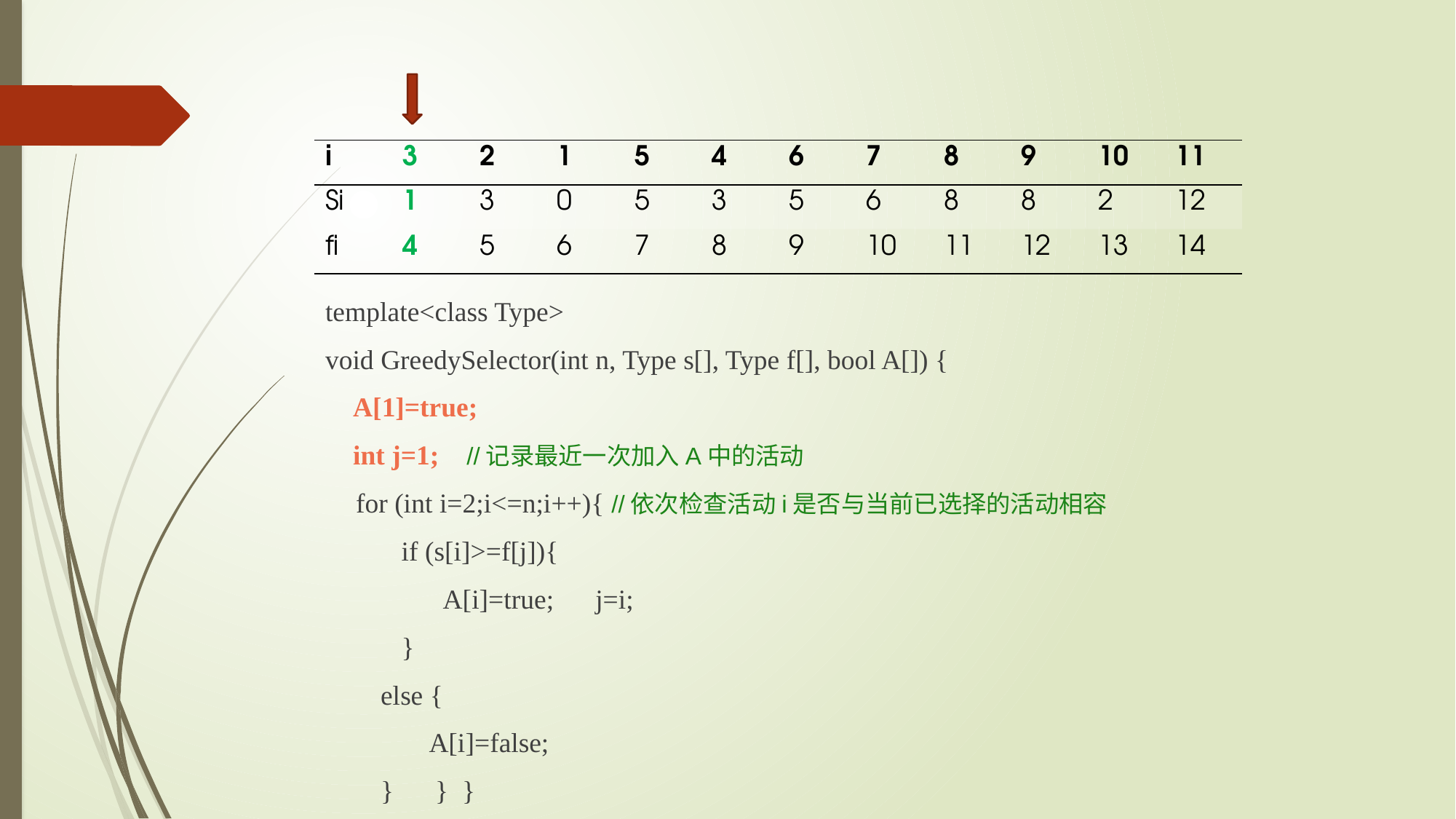

| i | 3 | 2 | 1 | 5 | 4 | 6 | 7 | 8 | 9 | 10 | 11 |
| --- | --- | --- | --- | --- | --- | --- | --- | --- | --- | --- | --- |
| Si | 1 | 3 | 0 | 5 | 3 | 5 | 6 | 8 | 8 | 2 | 12 |
| fi | 4 | 5 | 6 | 7 | 8 | 9 | 10 | 11 | 12 | 13 | 14 |
template<class Type>
void GreedySelector(int n, Type s[], Type f[], bool A[]) {
    A[1]=true;
    int j=1;    //记录最近一次加入A中的活动
    for (int i=2;i<=n;i++){ //依次检查活动i是否与当前已选择的活动相容
           if (s[i]>=f[j]){
                 A[i]=true;      j=i;
           }
        else {
               A[i]=false;
        }      }  }